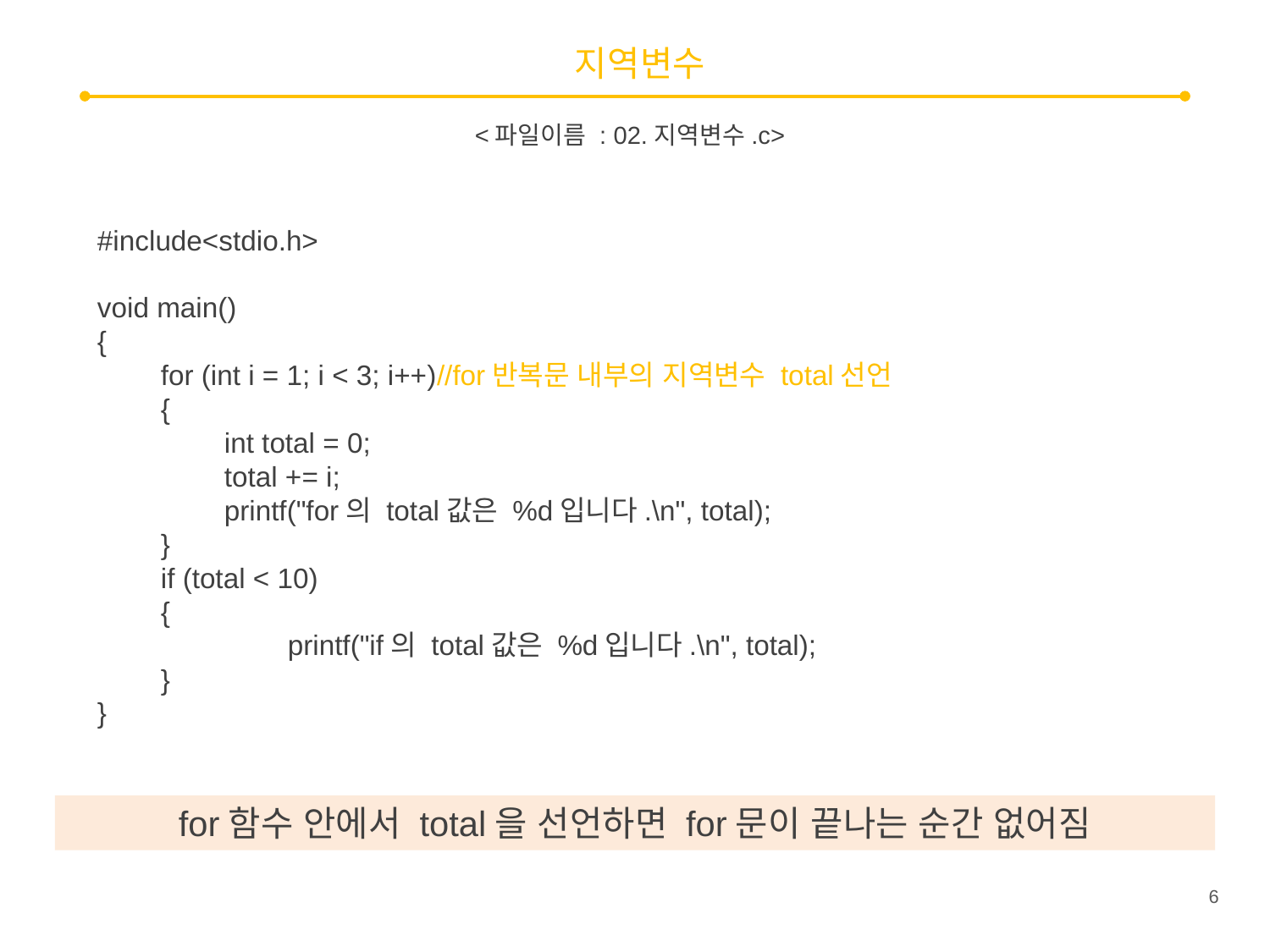

# 지역변수
<파일이름 : 02.지역변수.c>
#include<stdio.h>

void main()
{
for (int i = 1; i < 3; i++)//for반복문 내부의 지역변수 total선언
{
int total = 0;
total += i;
printf("for의 total값은 %d입니다.\n", total);
}
if (total < 10)
{
	printf("if의 total값은 %d입니다.\n", total);
}
}
for함수 안에서 total을 선언하면 for문이 끝나는 순간 없어짐